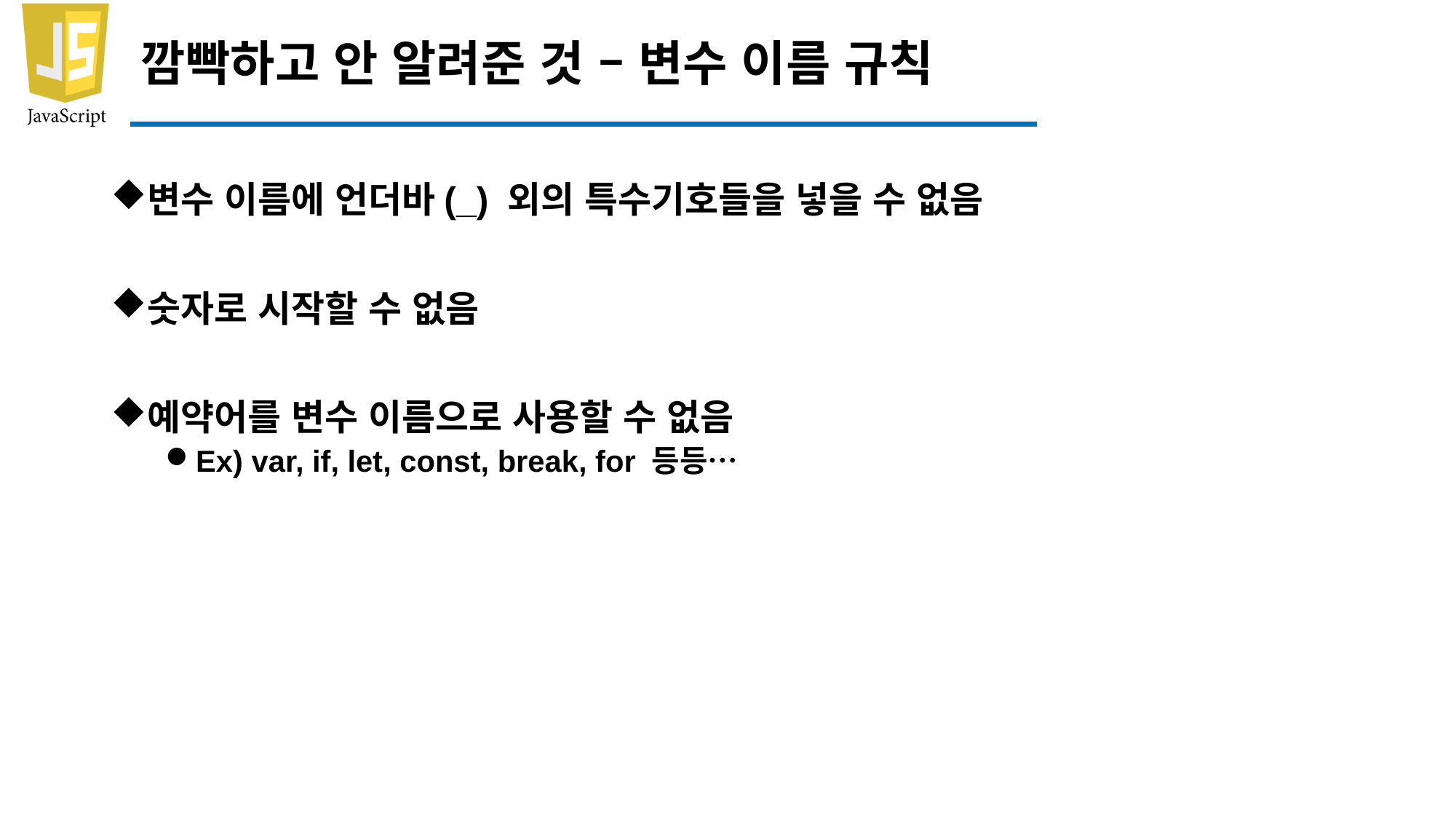

# 깜빡하고 안 알려준 것 – 변수 이름 규칙
변수 이름에 언더바(_) 외의 특수기호들을 넣을 수 없음

숫자로 시작할 수 없음

예약어를 변수 이름으로 사용할 수 없음
Ex) var, if, let, const, break, for 등등…